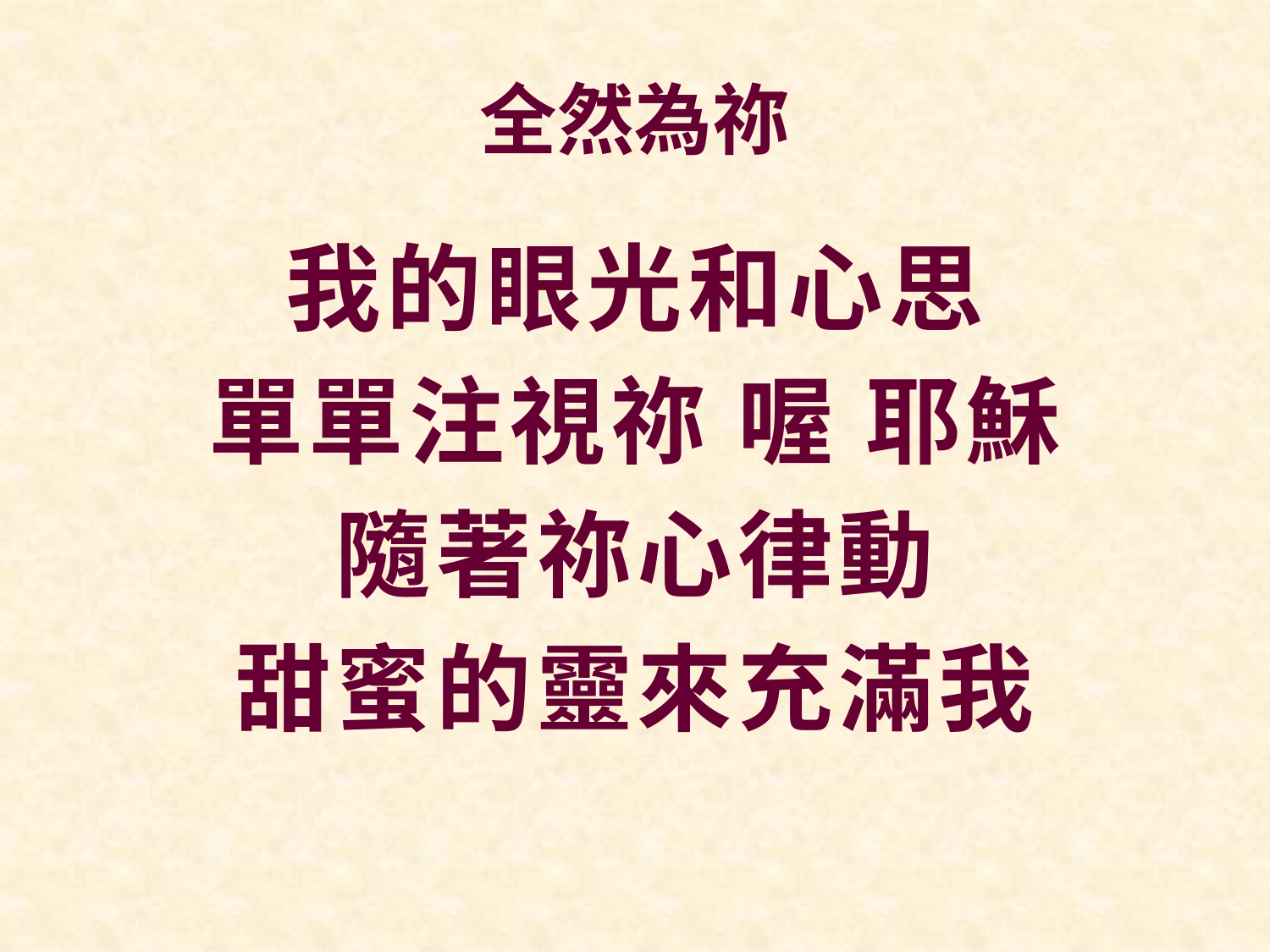

# 全然為祢
我的眼光和心思
單單注視祢 喔 耶穌
隨著祢心律動
甜蜜的靈來充滿我